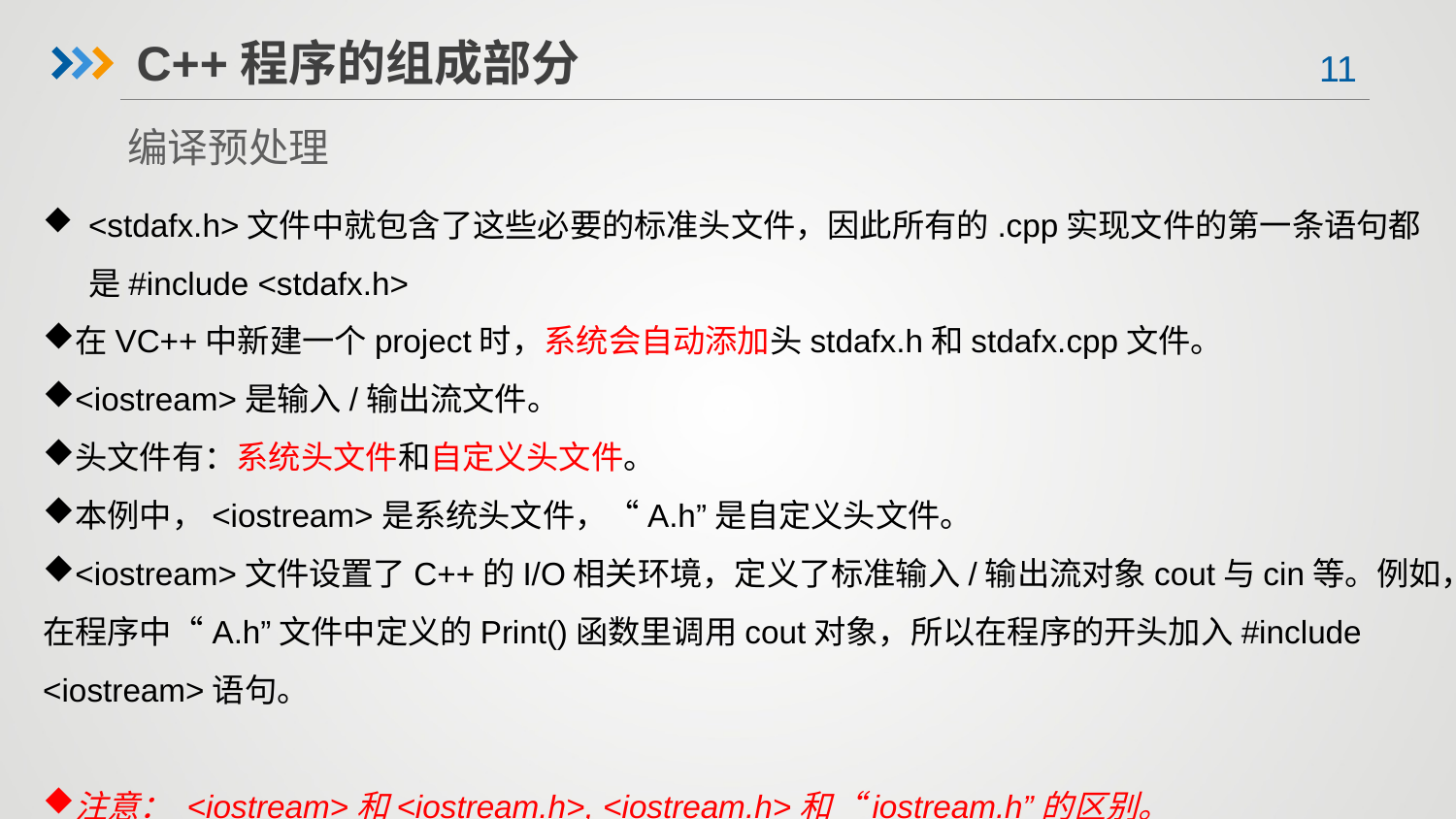

C++程序的组成部分
编译预处理
<stdafx.h>文件中就包含了这些必要的标准头文件，因此所有的.cpp实现文件的第一条语句都是#include <stdafx.h>
在VC++中新建一个project时，系统会自动添加头stdafx.h和stdafx.cpp文件。
<iostream>是输入/输出流文件。
头文件有：系统头文件和自定义头文件。
本例中，<iostream>是系统头文件，“A.h”是自定义头文件。
<iostream>文件设置了C++的I/O相关环境，定义了标准输入/输出流对象cout与cin等。例如，在程序中“A.h”文件中定义的Print()函数里调用cout对象，所以在程序的开头加入#include <iostream>语句。

注意： <iostream>和<iostream.h>, <iostream.h>和“iostream.h”的区别。